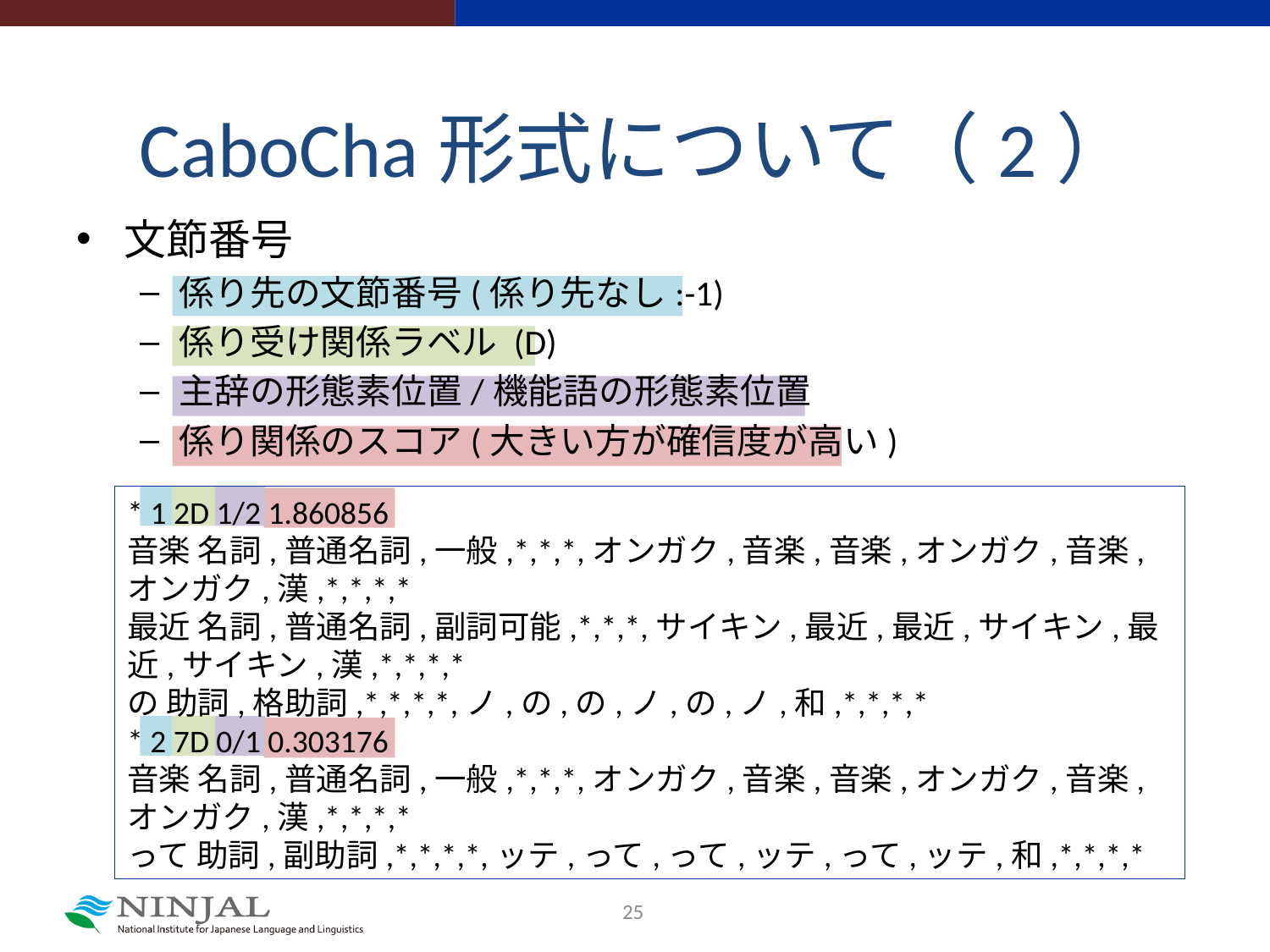

# CaboCha形式について（2）
文節番号
係り先の文節番号(係り先なし:-1)
係り受け関係ラベル (D)
主辞の形態素位置/機能語の形態素位置
係り関係のスコア(大きい方が確信度が高い)

* 1 2D 1/2 1.860856
音楽 名詞,普通名詞,一般,*,*,*,オンガク,音楽,音楽,オンガク,音楽,オンガク,漢,*,*,*,*
最近 名詞,普通名詞,副詞可能,*,*,*,サイキン,最近,最近,サイキン,最近,サイキン,漢,*,*,*,*
の 助詞,格助詞,*,*,*,*,ノ,の,の,ノ,の,ノ,和,*,*,*,*
* 2 7D 0/1 0.303176
音楽 名詞,普通名詞,一般,*,*,*,オンガク,音楽,音楽,オンガク,音楽,オンガク,漢,*,*,*,*
って 助詞,副助詞,*,*,*,*,ッテ,って,って,ッテ,って,ッテ,和,*,*,*,*

25